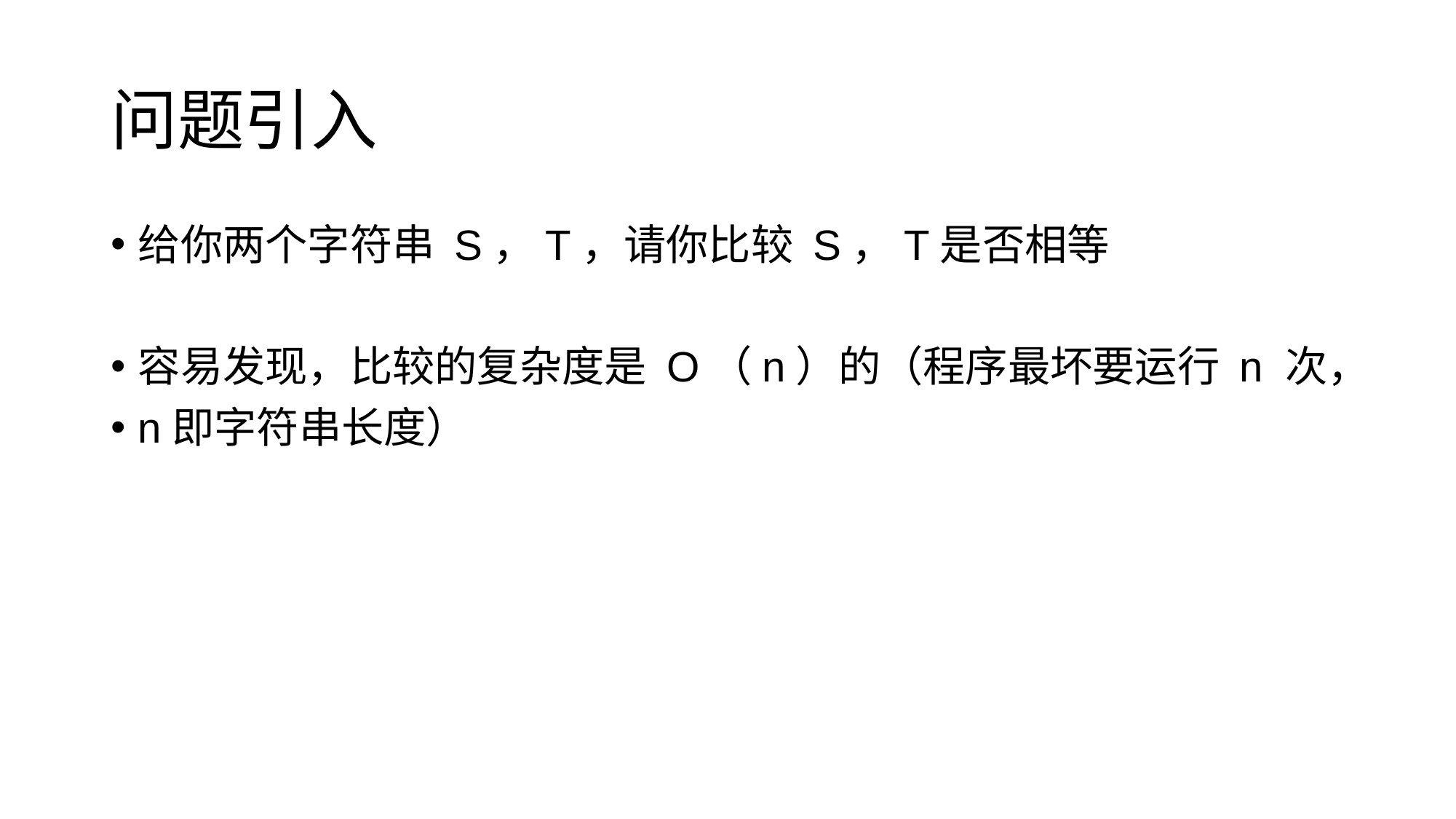

# 问题引入
给你两个字符串 S，T，请你比较 S，T是否相等

容易发现，比较的复杂度是 O（n）的（程序最坏要运行 n 次，
n即字符串长度）